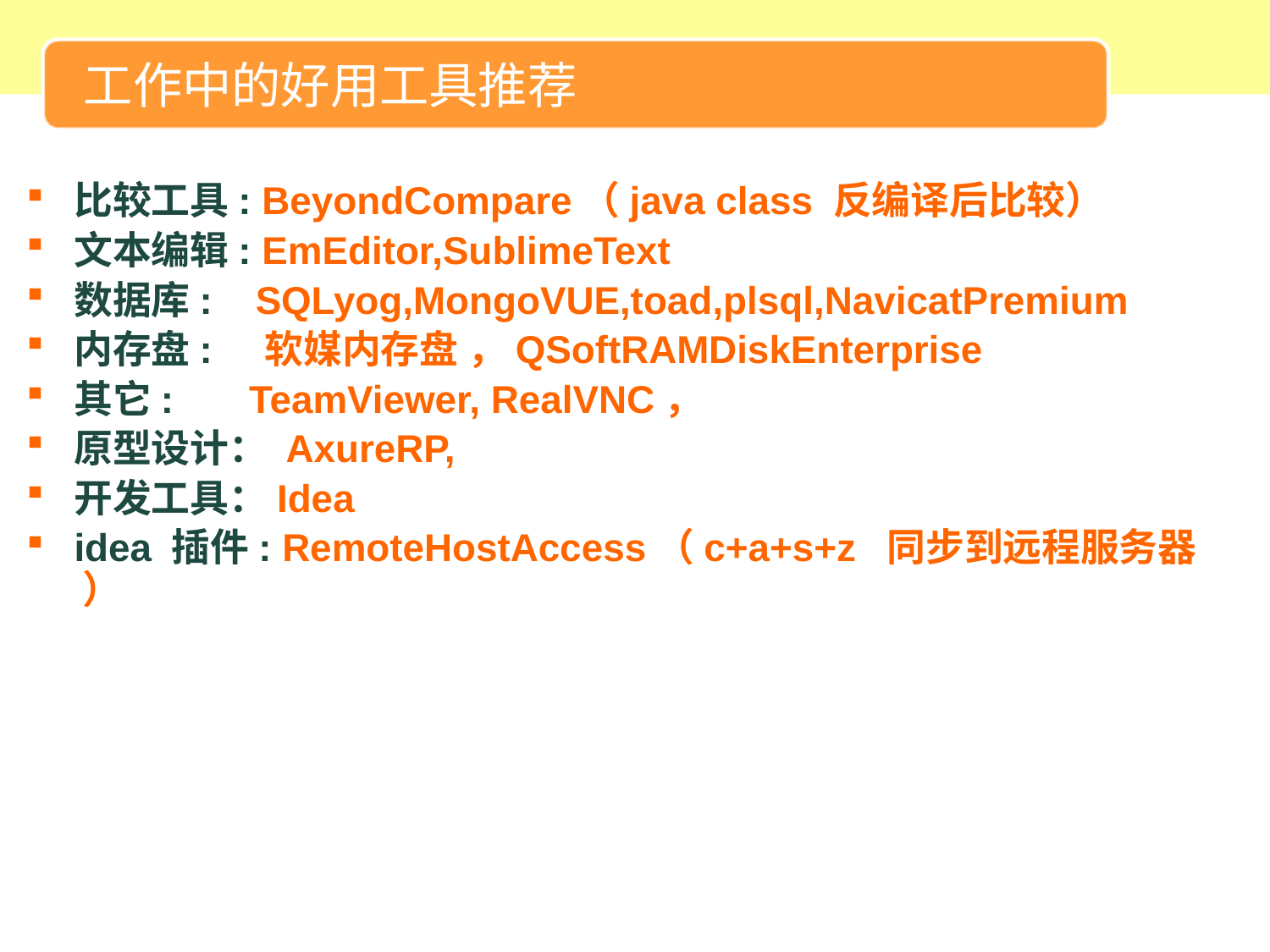

工作中的好用工具推荐
比较工具: BeyondCompare（java class 反编译后比较）
文本编辑: EmEditor,SublimeText
数据库:    SQLyog,MongoVUE,toad,plsql,NavicatPremium
内存盘:    软媒内存盘 ，QSoftRAMDiskEnterprise
其它:       TeamViewer, RealVNC，
原型设计： AxureRP,
开发工具：Idea
idea 插件: RemoteHostAccess（c+a+s+z  同步到远程服务器 ）